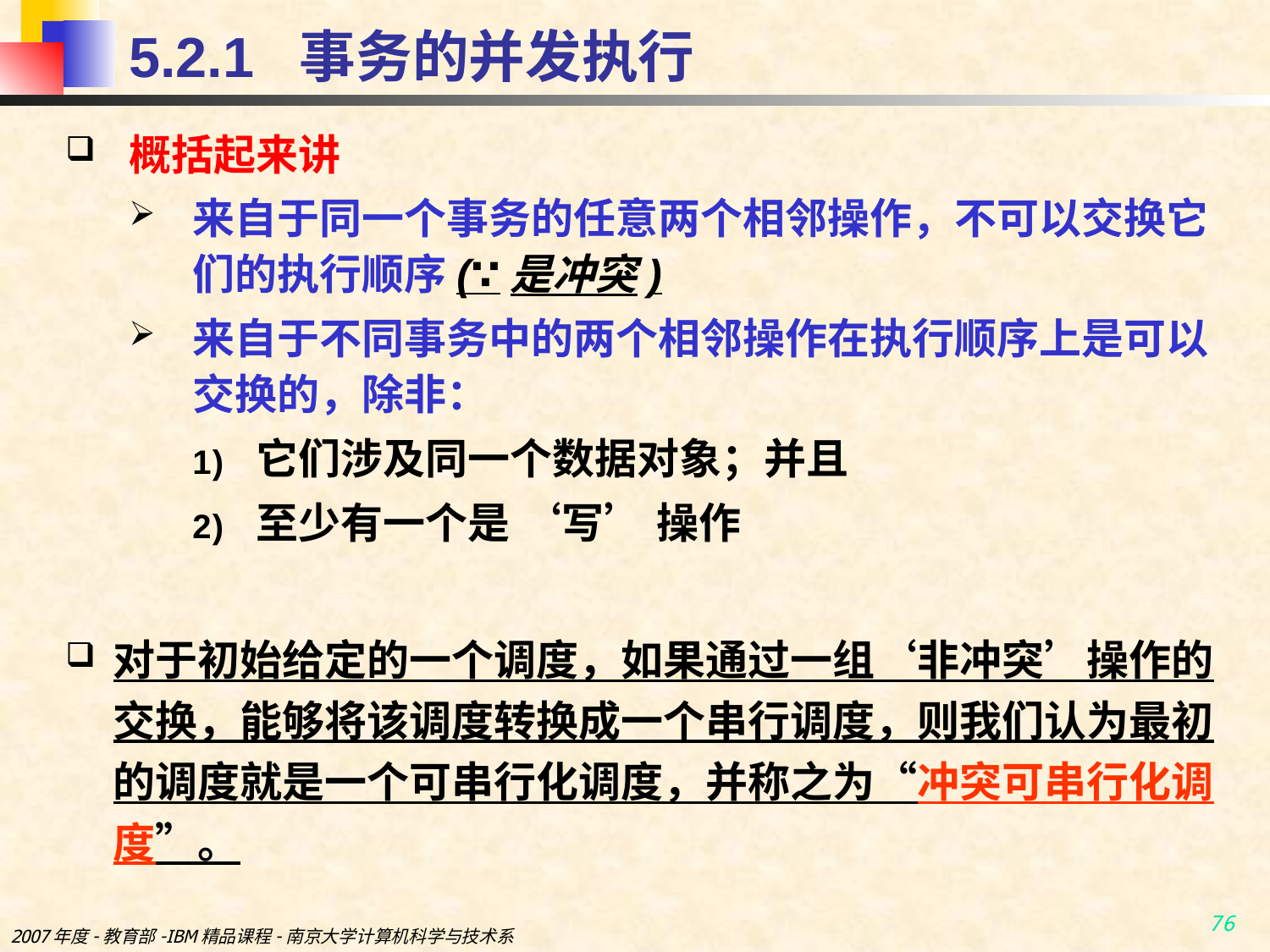

# 5.2.1  事务的并发执行
概括起来讲
来自于同一个事务的任意两个相邻操作，不可以交换它们的执行顺序(∵是冲突)
来自于不同事务中的两个相邻操作在执行顺序上是可以交换的，除非：
它们涉及同一个数据对象；并且
至少有一个是 ‘写’ 操作
对于初始给定的一个调度，如果通过一组‘非冲突’操作的交换，能够将该调度转换成一个串行调度，则我们认为最初的调度就是一个可串行化调度，并称之为“冲突可串行化调度”。
76